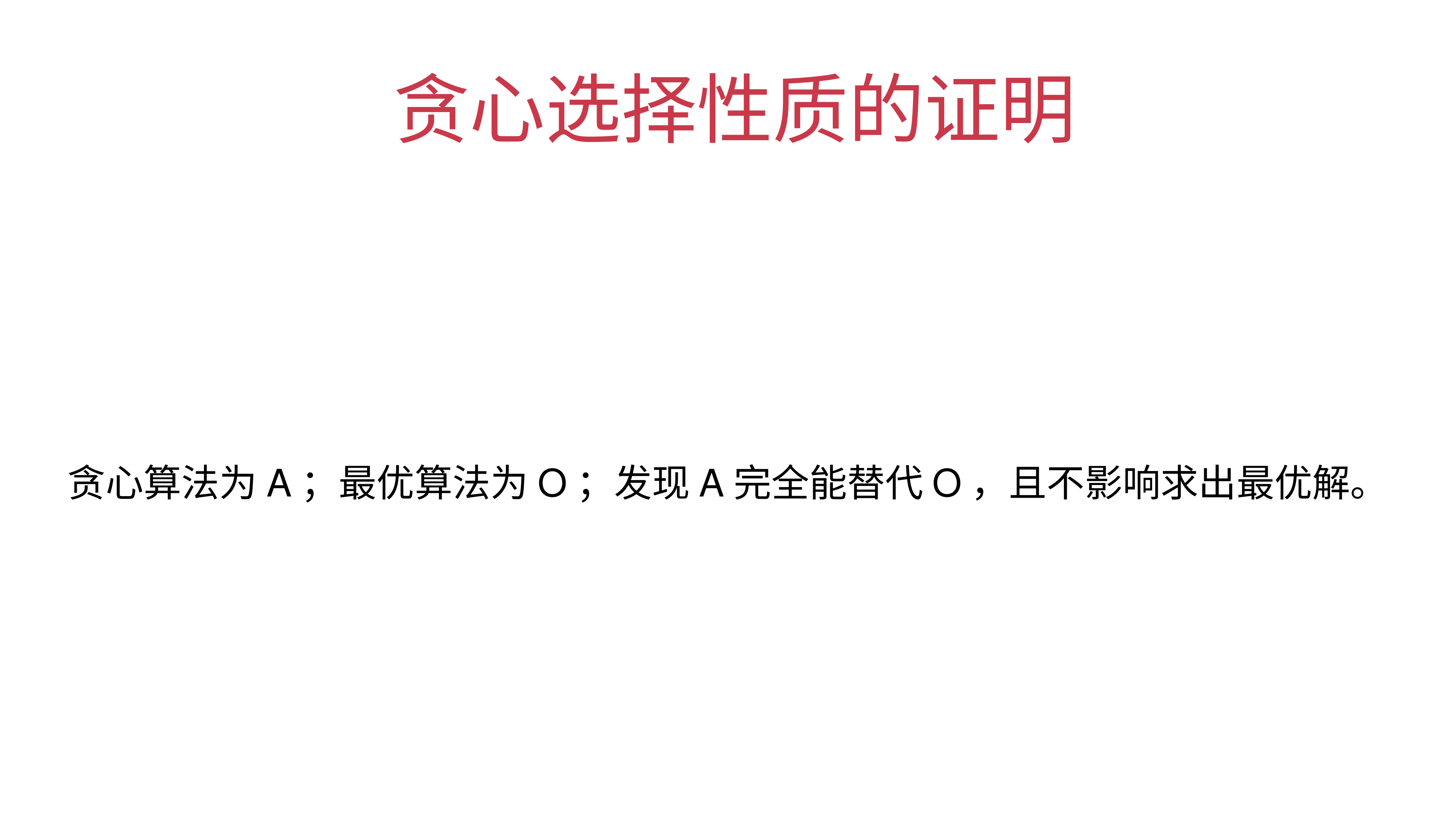

# 贪心选择性质的证明
贪心算法为A；最优算法为O；发现A完全能替代O，且不影响求出最优解。